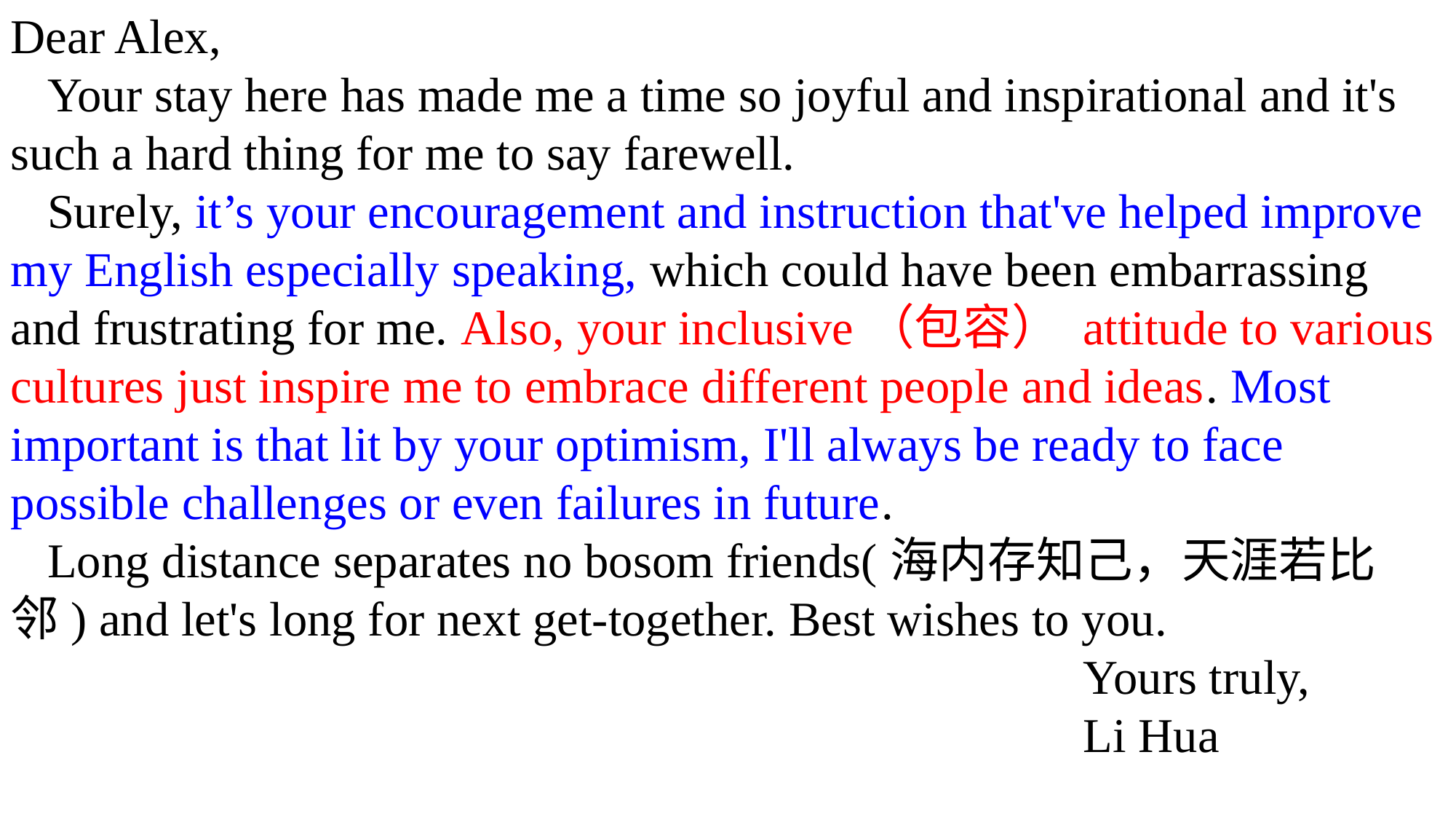

Dear Alex,
   Your stay here has made me a time so joyful and inspirational and it's such a hard thing for me to say farewell.
   Surely, it’s your encouragement and instruction that've helped improve my English especially speaking, which could have been embarrassing and frustrating for me. Also, your inclusive（包容） attitude to various cultures just inspire me to embrace different people and ideas. Most important is that lit by your optimism, I'll always be ready to face possible challenges or even failures in future.
   Long distance separates no bosom friends(海内存知己，天涯若比邻) and let's long for next get-together. Best wishes to you.
                                                                                        Yours truly,
                                                                                        Li Hua